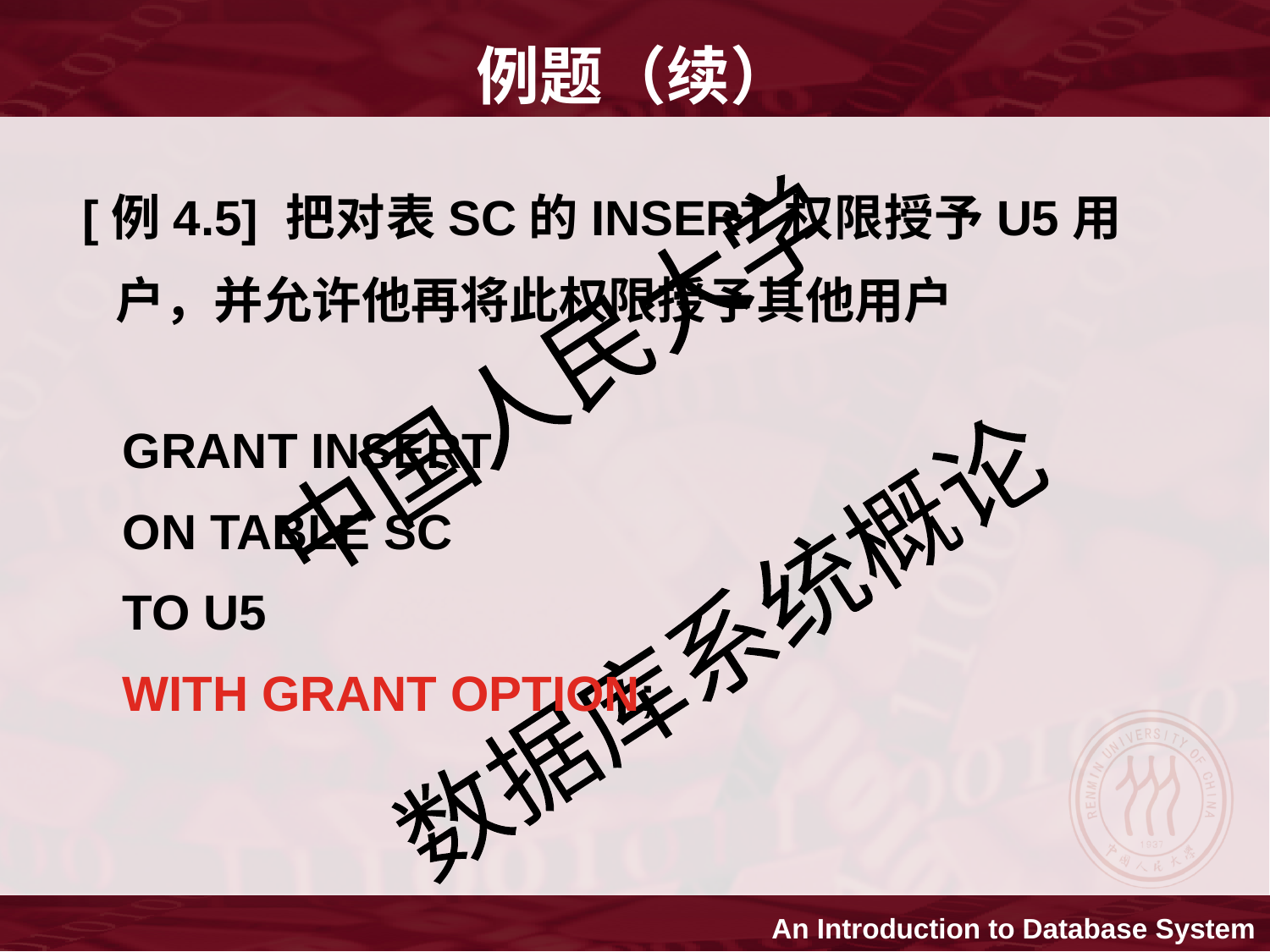

# 例题（续）
 [例4.5] 把对表SC的INSERT权限授予U5用户，并允许他再将此权限授予其他用户

    GRANT INSERT
    ON TABLE SC
    TO U5
    WITH GRANT OPTION;